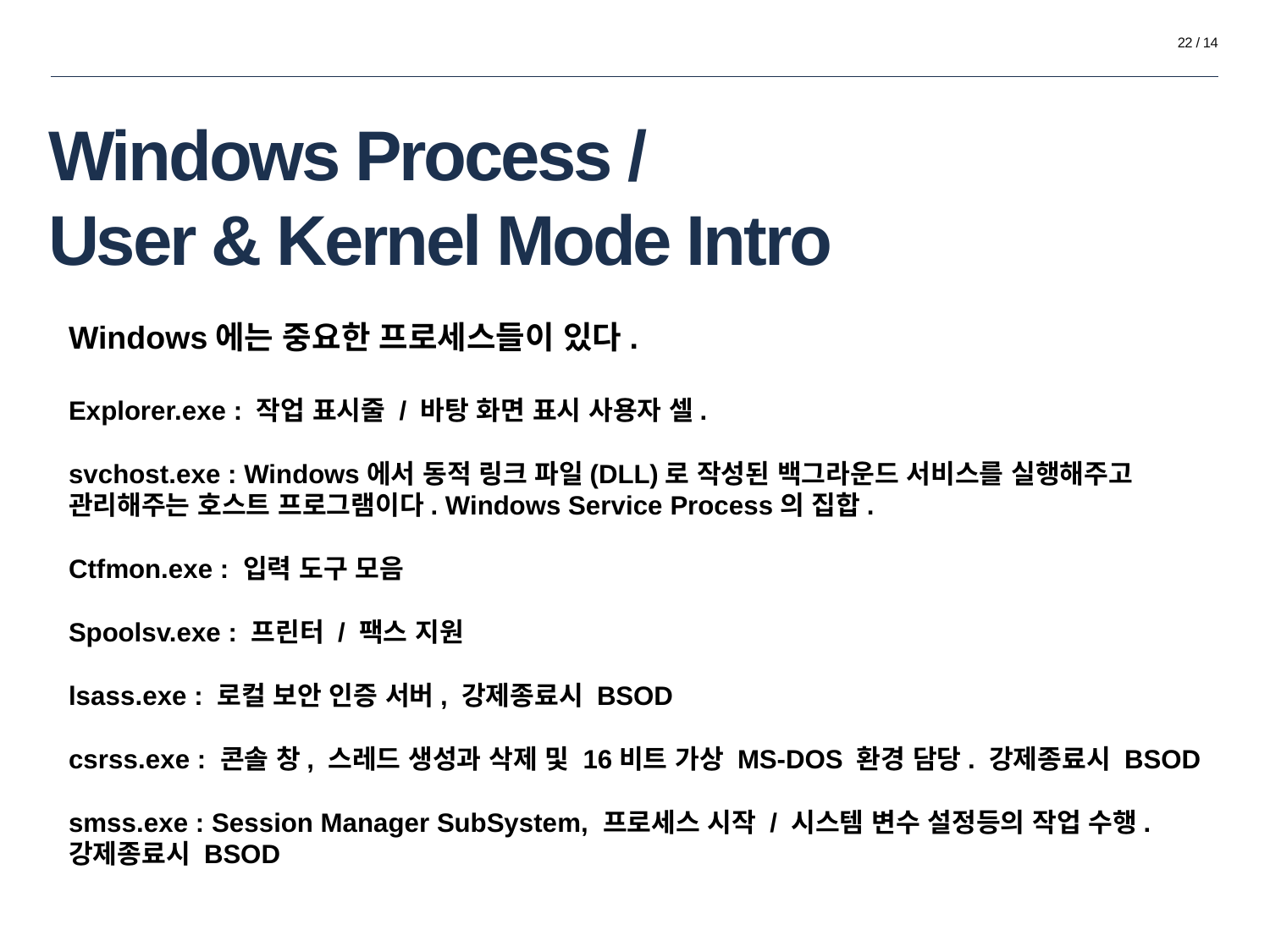

22 / 14
# Windows Process /
User & Kernel Mode Intro

Windows에는 중요한 프로세스들이 있다.

Explorer.exe : 작업 표시줄 / 바탕 화면 표시 사용자 셀.

svchost.exe : Windows에서 동적 링크 파일(DLL)로 작성된 백그라운드 서비스를 실행해주고 관리해주는 호스트 프로그램이다. Windows Service Process의 집합.

Ctfmon.exe : 입력 도구 모음

Spoolsv.exe : 프린터 / 팩스 지원

lsass.exe : 로컬 보안 인증 서버, 강제종료시 BSOD

csrss.exe : 콘솔 창, 스레드 생성과 삭제 및 16비트 가상 MS-DOS 환경 담당. 강제종료시 BSOD

smss.exe : Session Manager SubSystem, 프로세스 시작 / 시스템 변수 설정등의 작업 수행. 강제종료시 BSOD